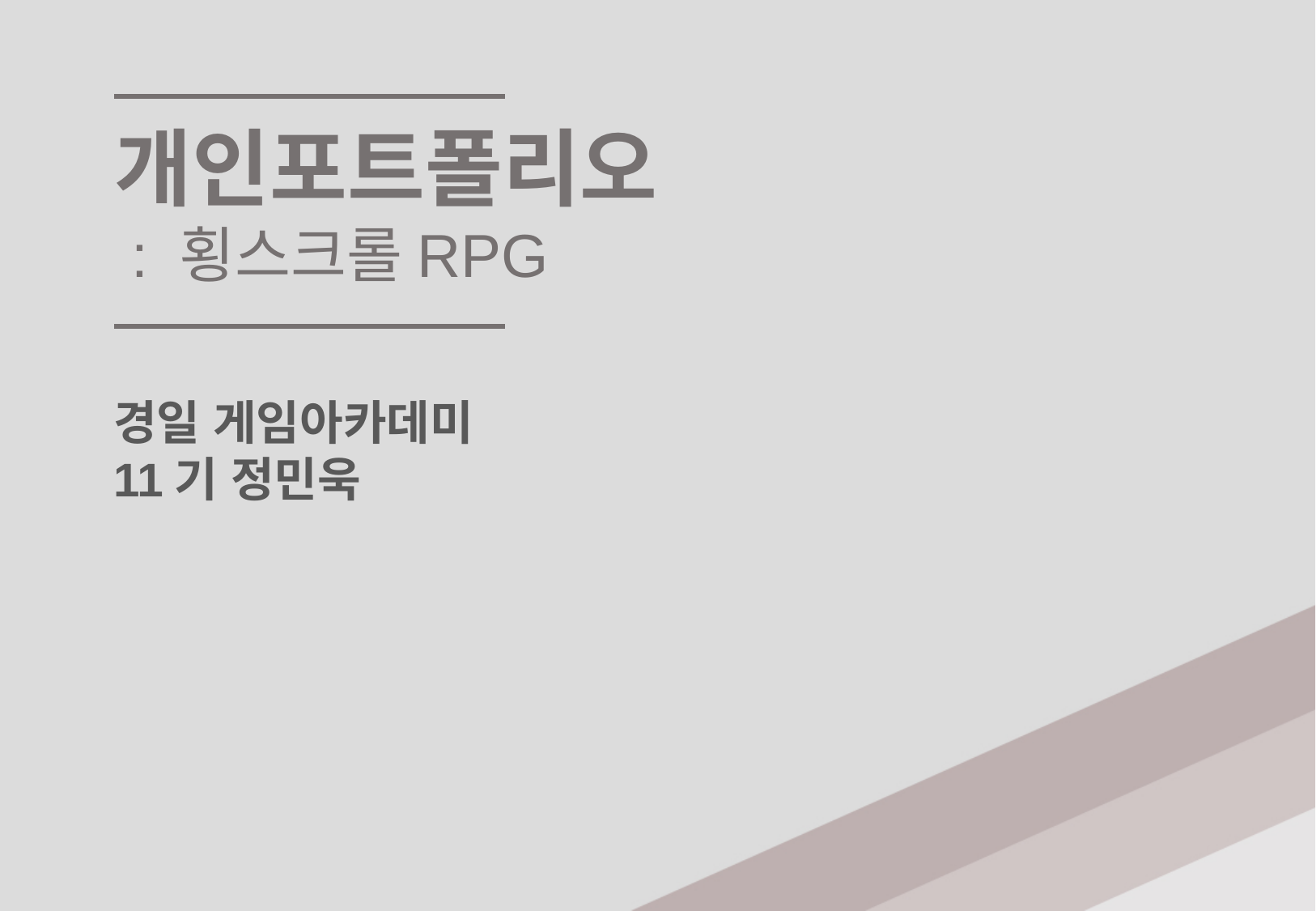

개인포트폴리오
 : 횡스크롤RPG
경일 게임아카데미
11기 정민욱